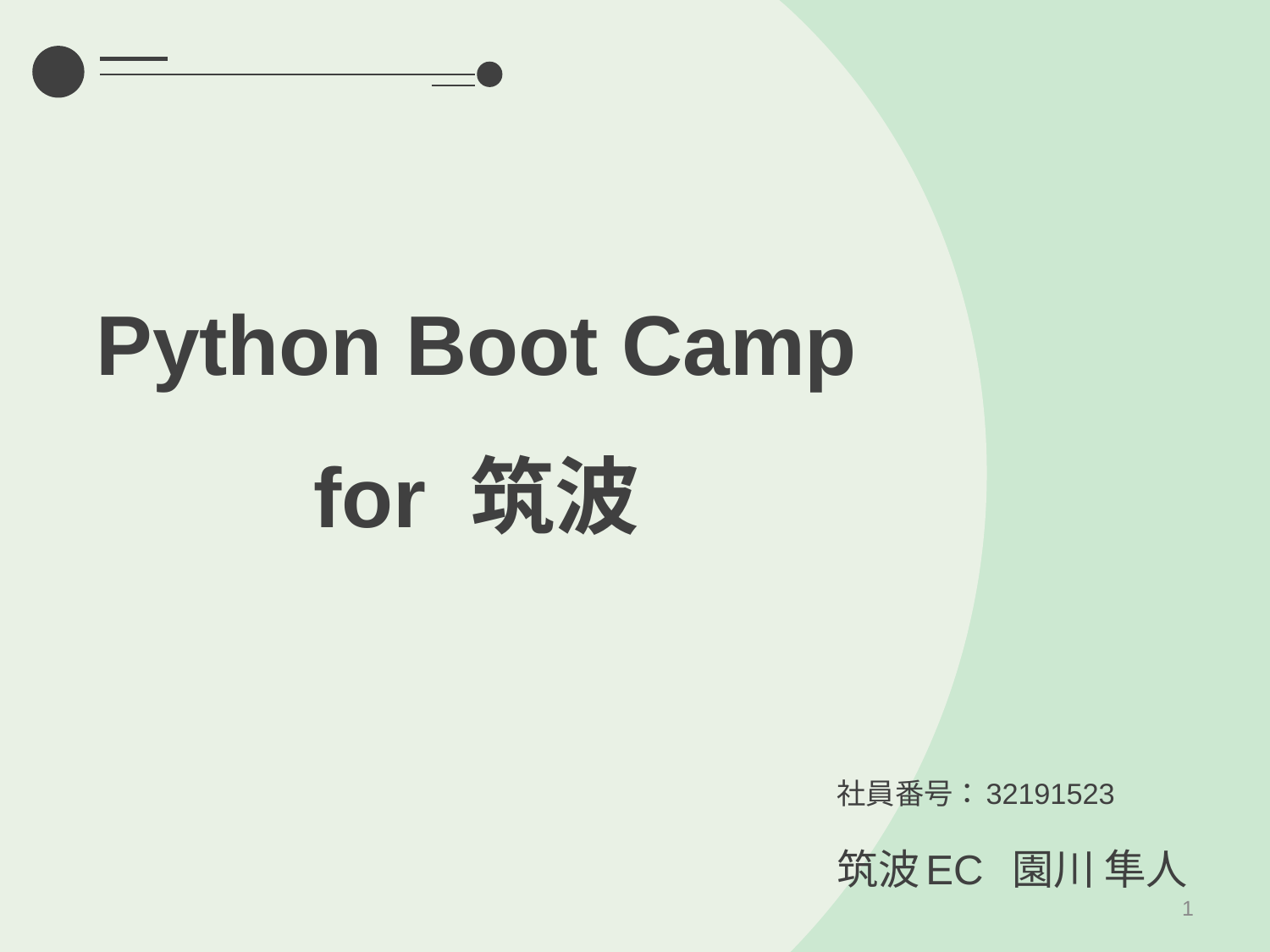

Python Boot Camp for 筑波
社員番号：32191523
筑波EC  園川 隼人

1